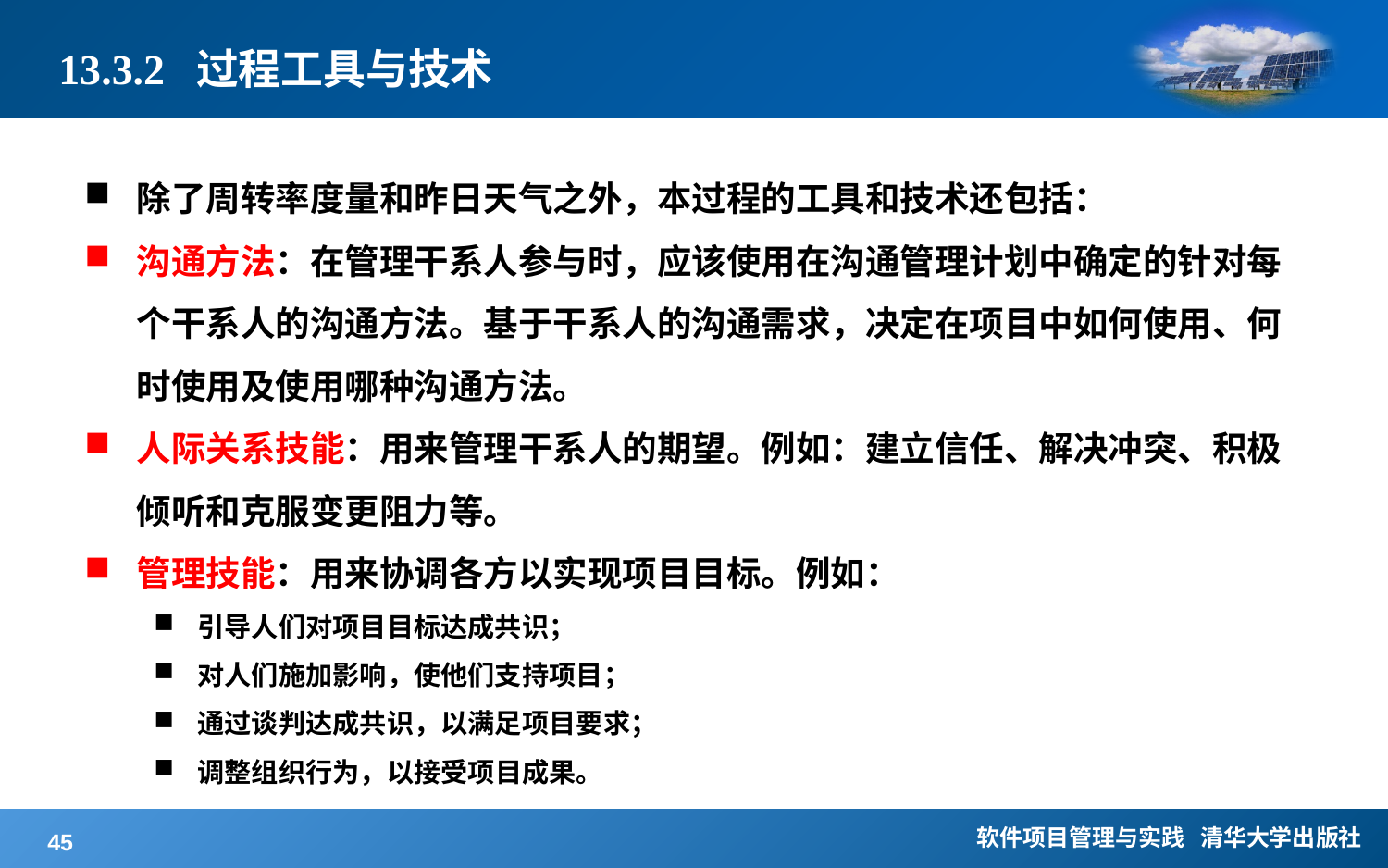

# 13.3.2  过程工具与技术
除了周转率度量和昨日天气之外，本过程的工具和技术还包括：
沟通方法：在管理干系人参与时，应该使用在沟通管理计划中确定的针对每个干系人的沟通方法。基于干系人的沟通需求，决定在项目中如何使用、何时使用及使用哪种沟通方法。
人际关系技能：用来管理干系人的期望。例如：建立信任、解决冲突、积极倾听和克服变更阻力等。
管理技能：用来协调各方以实现项目目标。例如：
引导人们对项目目标达成共识；
对人们施加影响，使他们支持项目；
通过谈判达成共识，以满足项目要求；
调整组织行为，以接受项目成果。